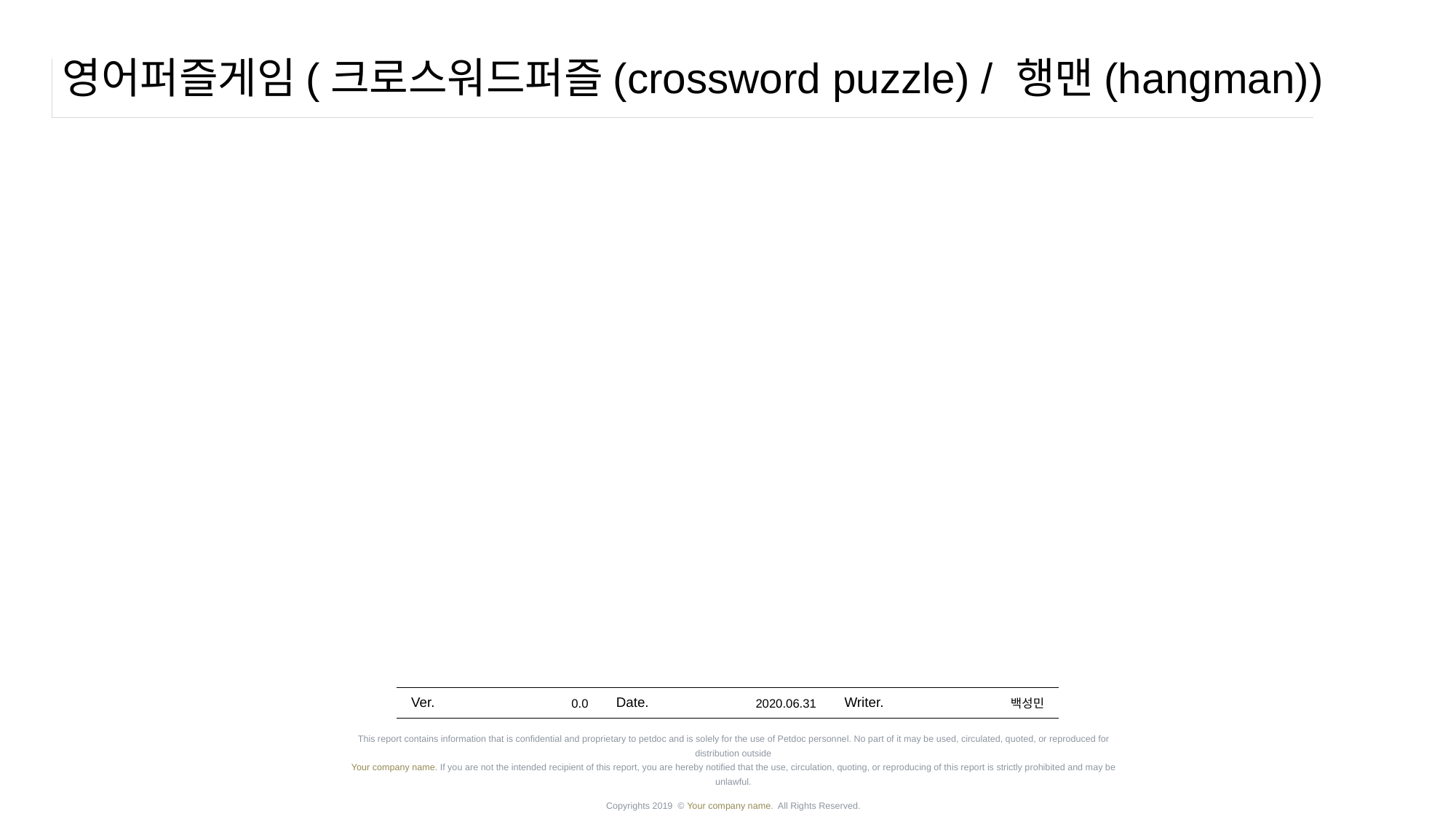

# 영어퍼즐게임(크로스워드퍼즐(crossword puzzle) / 행맨(hangman))
2020.06.31
백성민
0.0